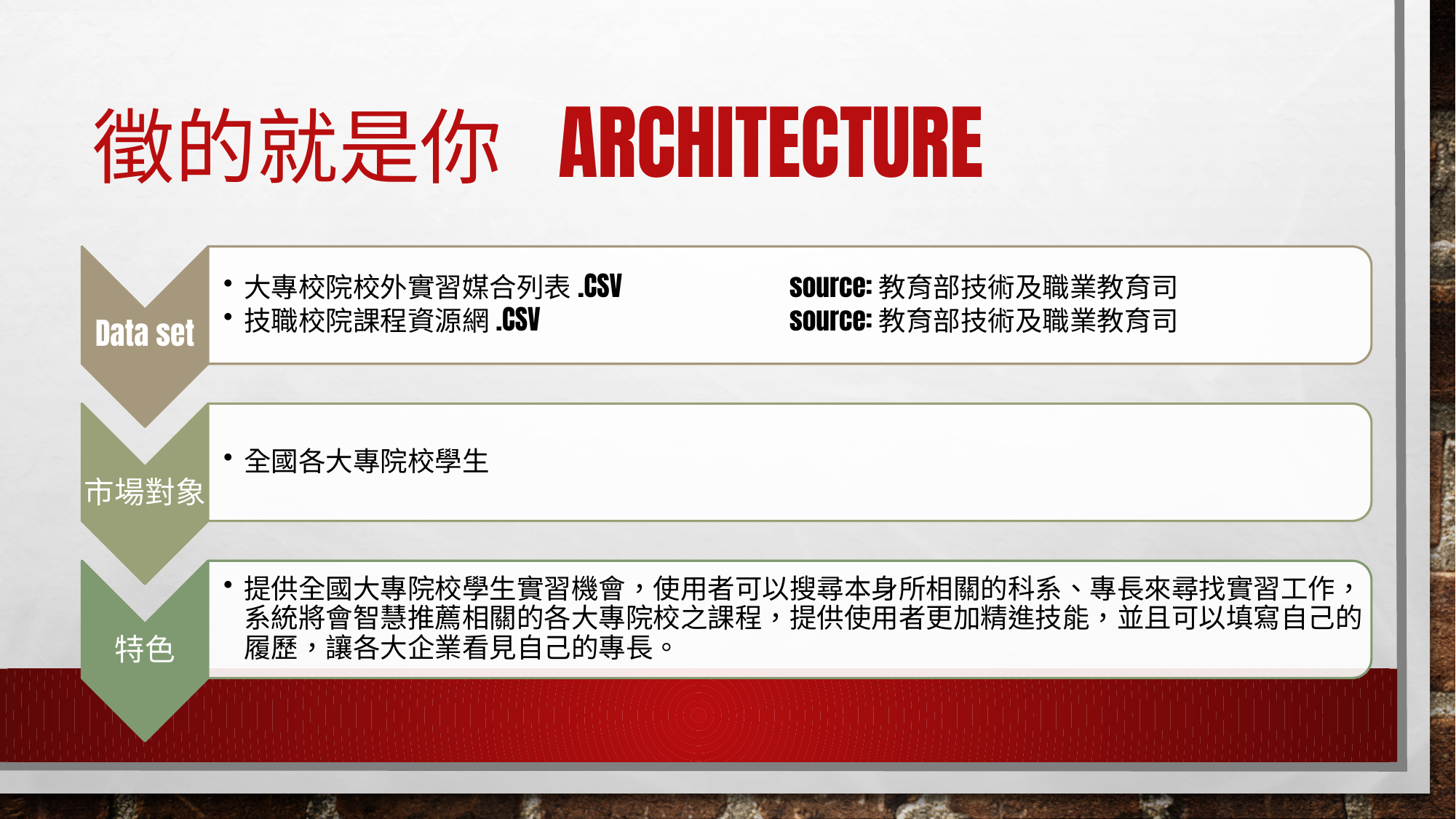

# 徵的就是你  architecture
Data set
大專校院校外實習媒合列表.CSV		source:教育部技術及職業教育司
技職校院課程資源網.CSV			source:教育部技術及職業教育司
市場對象
全國各大專院校學生
特色
提供全國大專院校學生實習機會，使用者可以搜尋本身所相關的科系、專長來尋找實習工作，系統將會智慧推薦相關的各大專院校之課程，提供使用者更加精進技能，並且可以填寫自己的履歷，讓各大企業看見自己的專長。